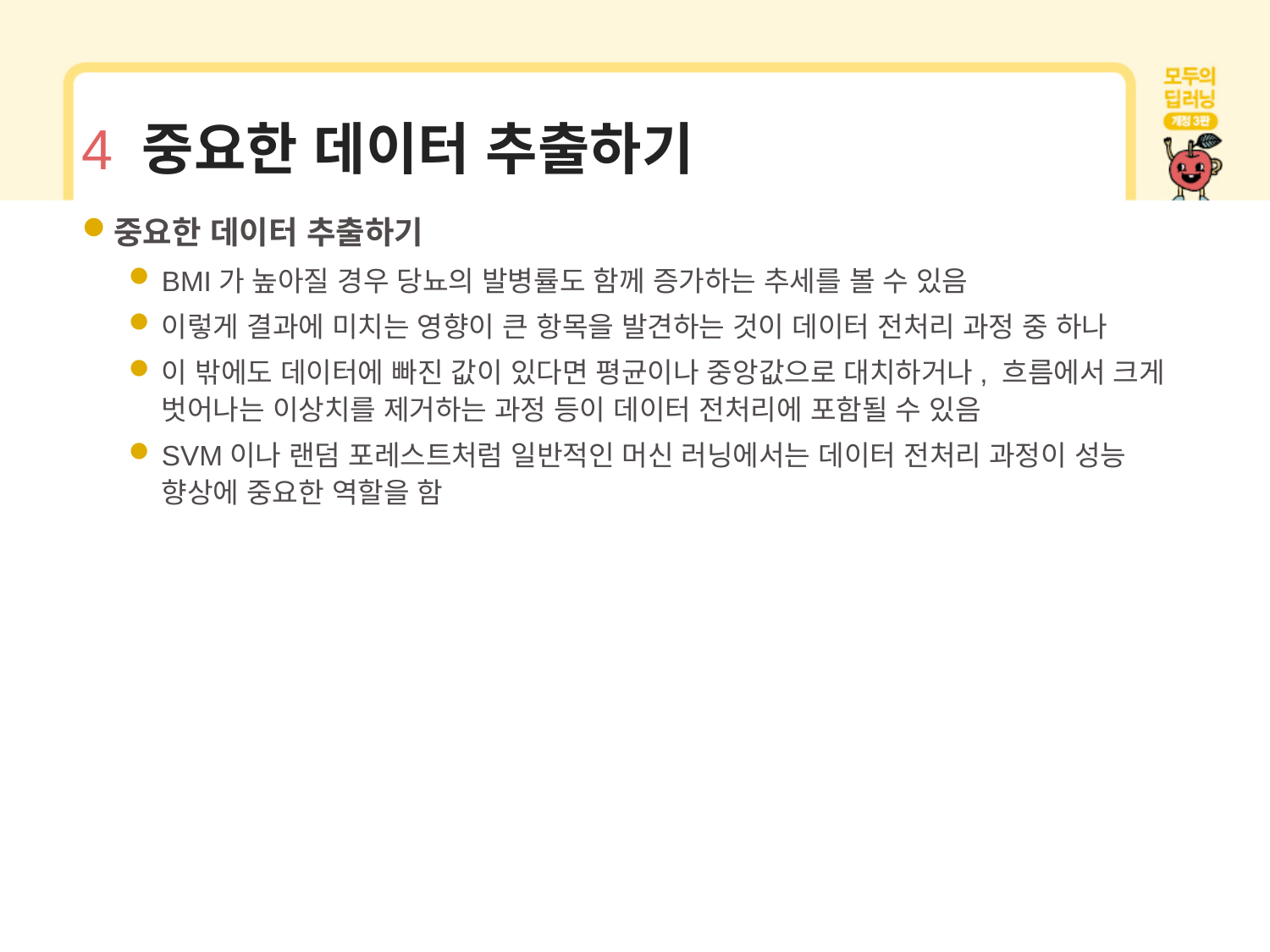

# 4 중요한 데이터 추출하기
중요한 데이터 추출하기
BMI가 높아질 경우 당뇨의 발병률도 함께 증가하는 추세를 볼 수 있음
이렇게 결과에 미치는 영향이 큰 항목을 발견하는 것이 데이터 전처리 과정 중 하나
이 밖에도 데이터에 빠진 값이 있다면 평균이나 중앙값으로 대치하거나, 흐름에서 크게 벗어나는 이상치를 제거하는 과정 등이 데이터 전처리에 포함될 수 있음
SVM이나 랜덤 포레스트처럼 일반적인 머신 러닝에서는 데이터 전처리 과정이 성능 향상에 중요한 역할을 함